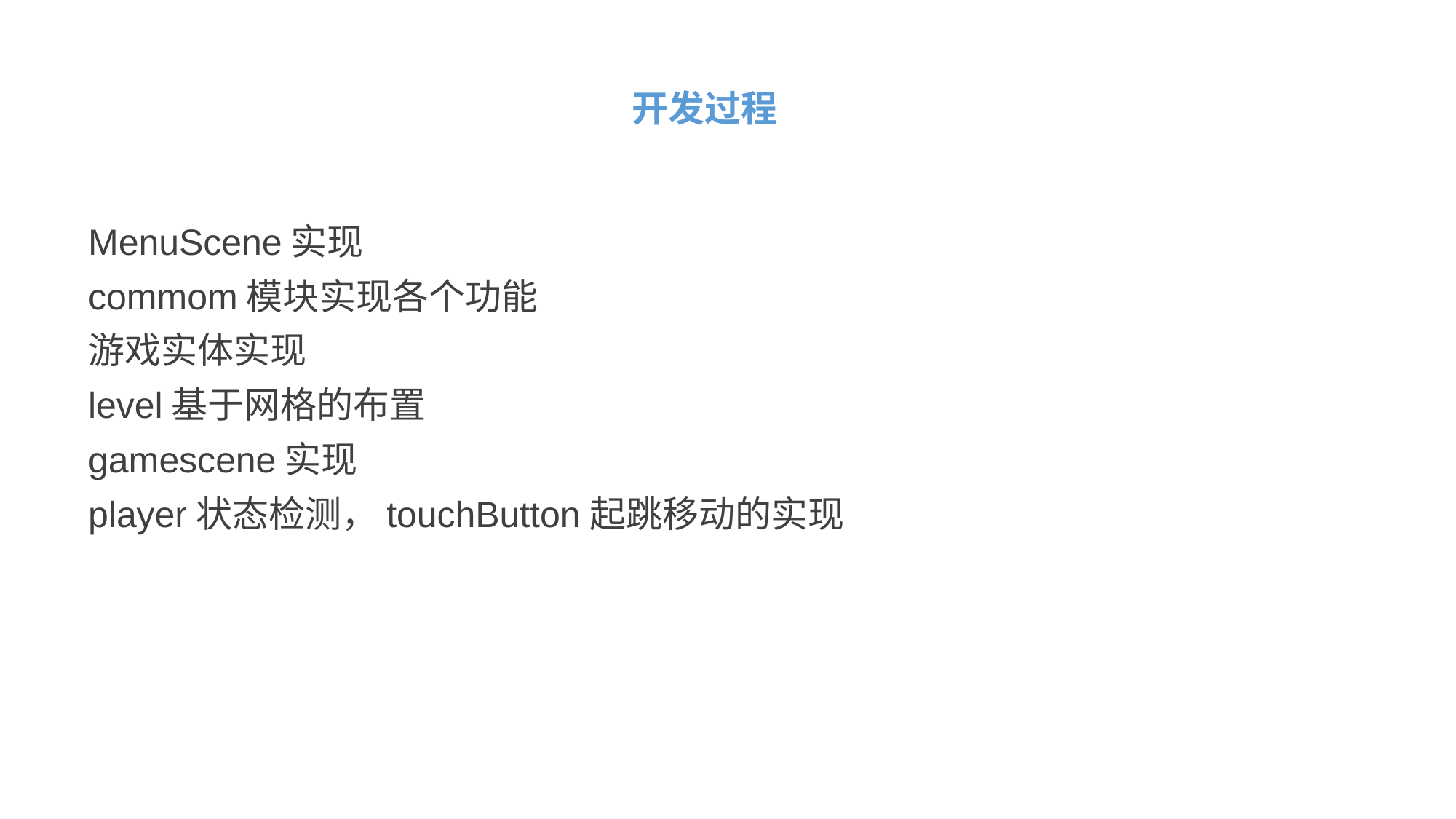

# 开发过程
MenuScene实现
commom模块实现各个功能
游戏实体实现
level基于网格的布置
gamescene实现
player状态检测，touchButton起跳移动的实现